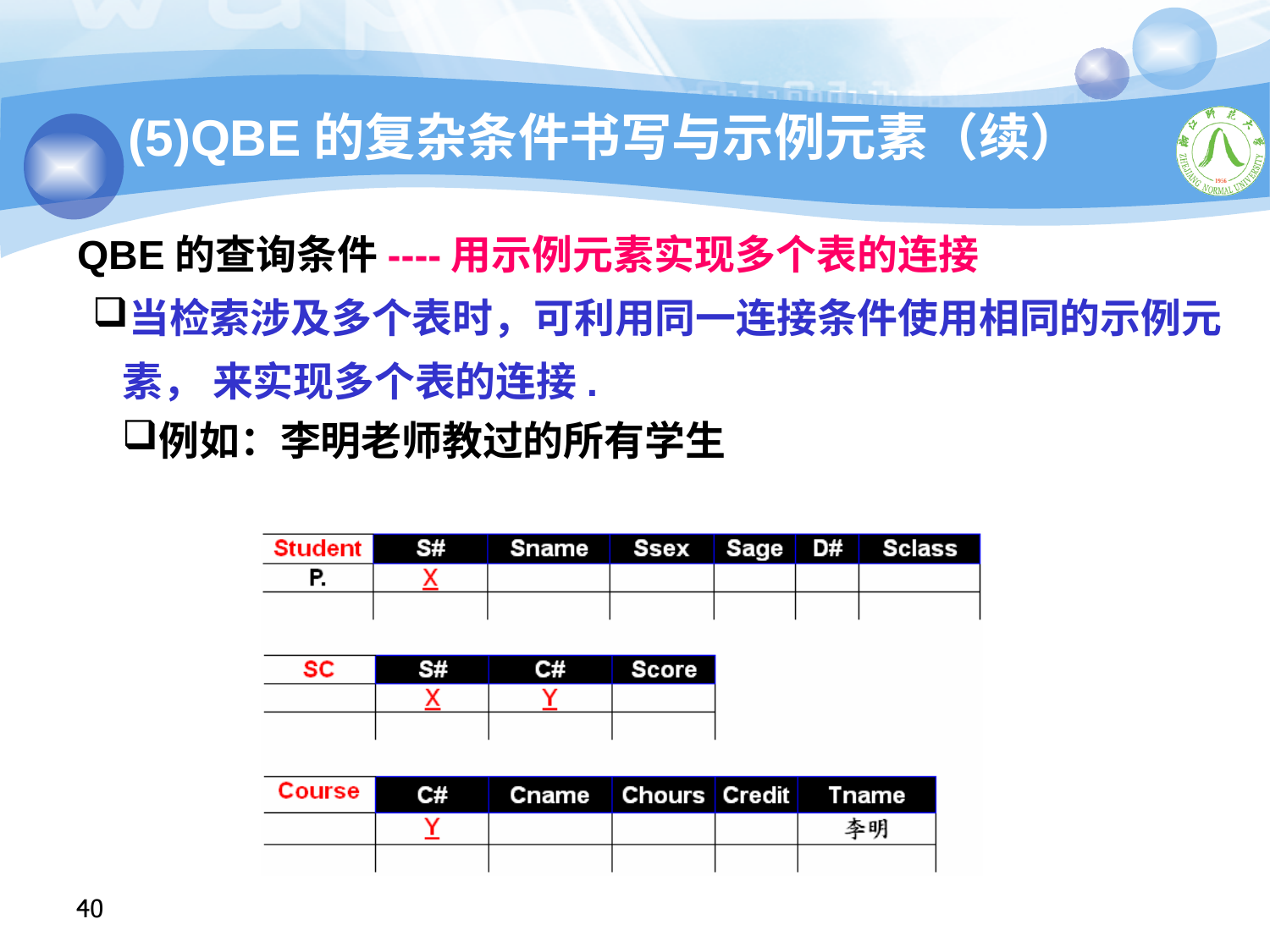

# (5)QBE的复杂条件书写与示例元素（续）
QBE的查询条件----用示例元素实现多个表的连接
当检索涉及多个表时，可利用同一连接条件使用相同的示例元素， 来实现多个表的连接.
例如：李明老师教过的所有学生

40